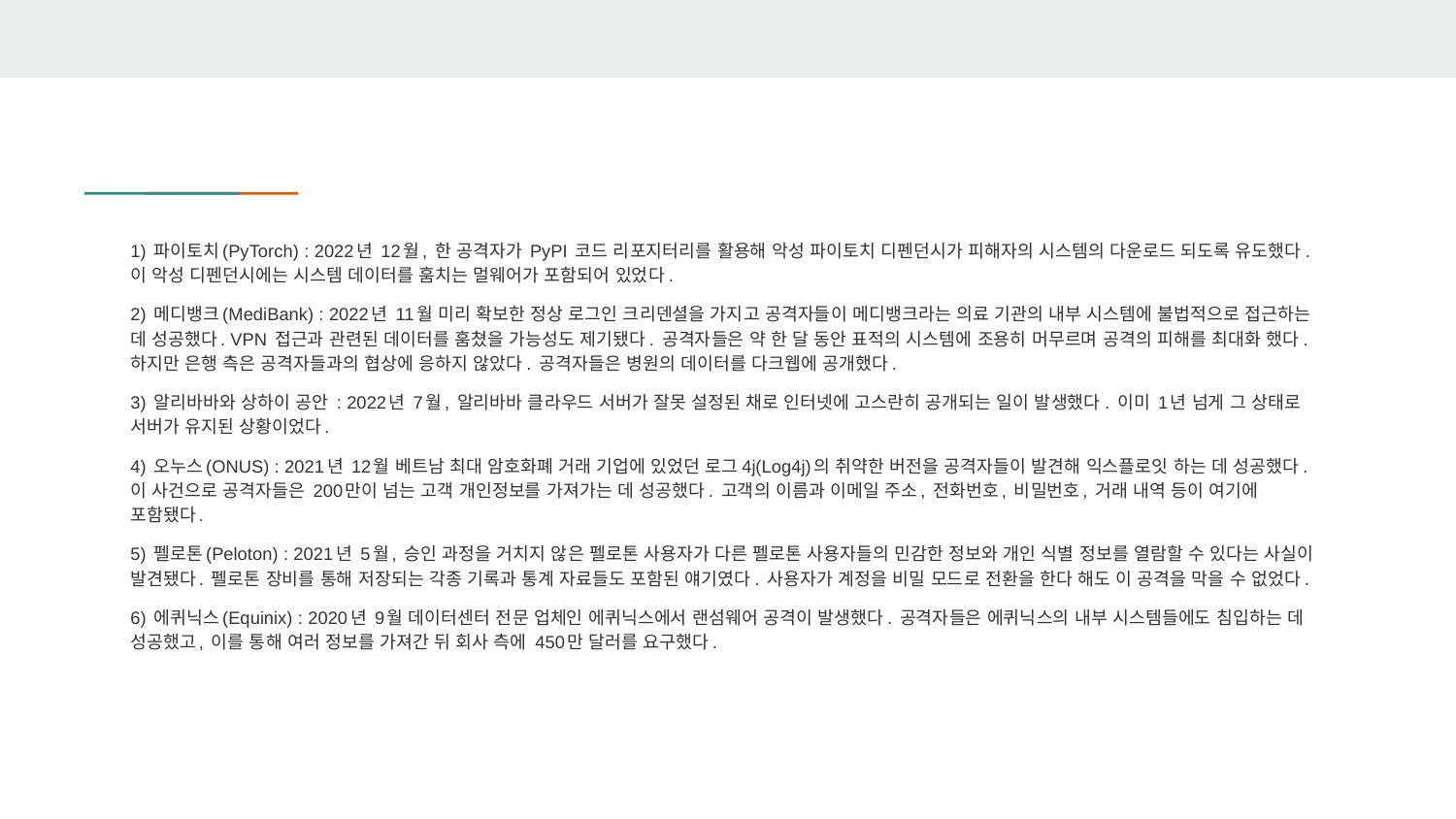

1) 파이토치(PyTorch) : 2022년 12월, 한 공격자가 PyPI 코드 리포지터리를 활용해 악성 파이토치 디펜던시가 피해자의 시스템의 다운로드 되도록 유도했다. 이 악성 디펜던시에는 시스템 데이터를 훔치는 멀웨어가 포함되어 있었다.
2) 메디뱅크(MediBank) : 2022년 11월 미리 확보한 정상 로그인 크리덴셜을 가지고 공격자들이 메디뱅크라는 의료 기관의 내부 시스템에 불법적으로 접근하는 데 성공했다. VPN 접근과 관련된 데이터를 훔쳤을 가능성도 제기됐다. 공격자들은 약 한 달 동안 표적의 시스템에 조용히 머무르며 공격의 피해를 최대화 했다. 하지만 은행 측은 공격자들과의 협상에 응하지 않았다. 공격자들은 병원의 데이터를 다크웹에 공개했다.
3) 알리바바와 상하이 공안 : 2022년 7월, 알리바바 클라우드 서버가 잘못 설정된 채로 인터넷에 고스란히 공개되는 일이 발생했다. 이미 1년 넘게 그 상태로 서버가 유지된 상황이었다.
4) 오누스(ONUS) : 2021년 12월 베트남 최대 암호화폐 거래 기업에 있었던 로그4j(Log4j)의 취약한 버전을 공격자들이 발견해 익스플로잇 하는 데 성공했다. 이 사건으로 공격자들은 200만이 넘는 고객 개인정보를 가져가는 데 성공했다. 고객의 이름과 이메일 주소, 전화번호, 비밀번호, 거래 내역 등이 여기에 포함됐다.
5) 펠로톤(Peloton) : 2021년 5월, 승인 과정을 거치지 않은 펠로톤 사용자가 다른 펠로톤 사용자들의 민감한 정보와 개인 식별 정보를 열람할 수 있다는 사실이 발견됐다. 펠로톤 장비를 통해 저장되는 각종 기록과 통계 자료들도 포함된 얘기였다. 사용자가 계정을 비밀 모드로 전환을 한다 해도 이 공격을 막을 수 없었다.
6) 에퀴닉스(Equinix) : 2020년 9월 데이터센터 전문 업체인 에퀴닉스에서 랜섬웨어 공격이 발생했다. 공격자들은 에퀴닉스의 내부 시스템들에도 침입하는 데 성공했고, 이를 통해 여러 정보를 가져간 뒤 회사 측에 450만 달러를 요구했다.